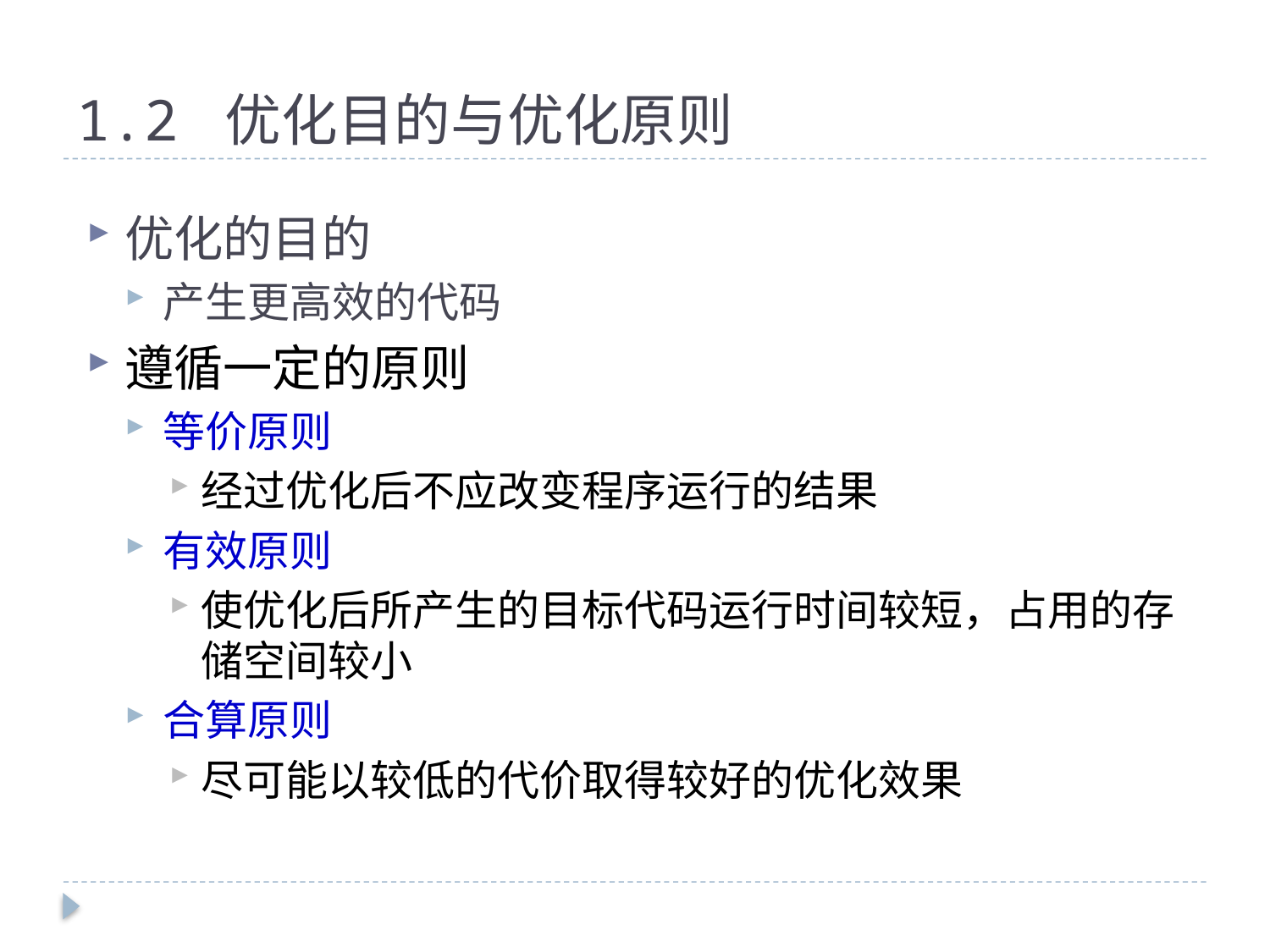

# 1.2 优化目的与优化原则
优化的目的
产生更高效的代码
遵循一定的原则
等价原则
经过优化后不应改变程序运行的结果
有效原则
使优化后所产生的目标代码运行时间较短，占用的存储空间较小
合算原则
尽可能以较低的代价取得较好的优化效果